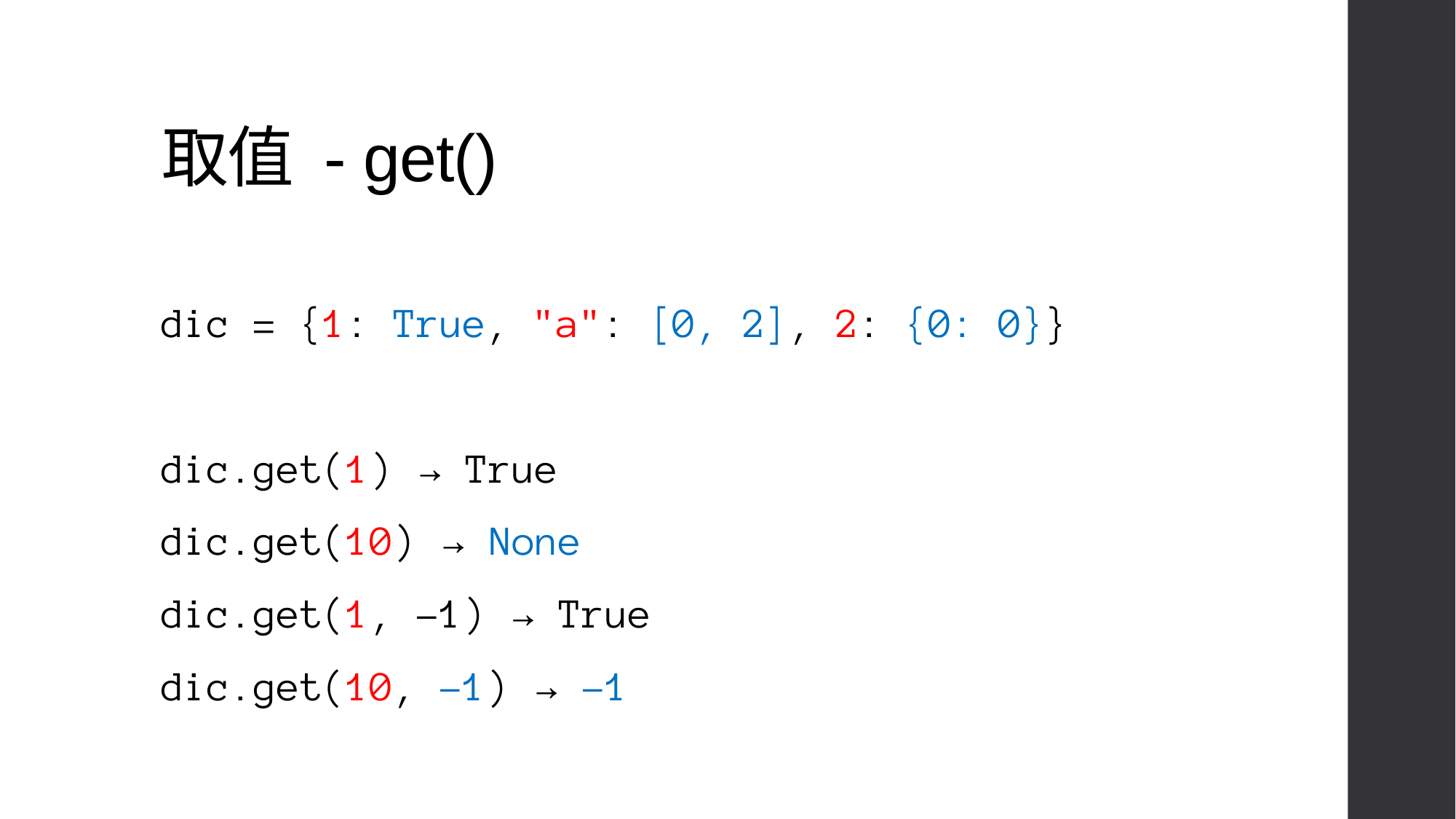

# 取值 - get()

dic = {1: True, "a": [0, 2], 2: {0: 0}}

dic.get(1) → True
dic.get(10) → None
dic.get(1, -1) → True
dic.get(10, -1) → -1